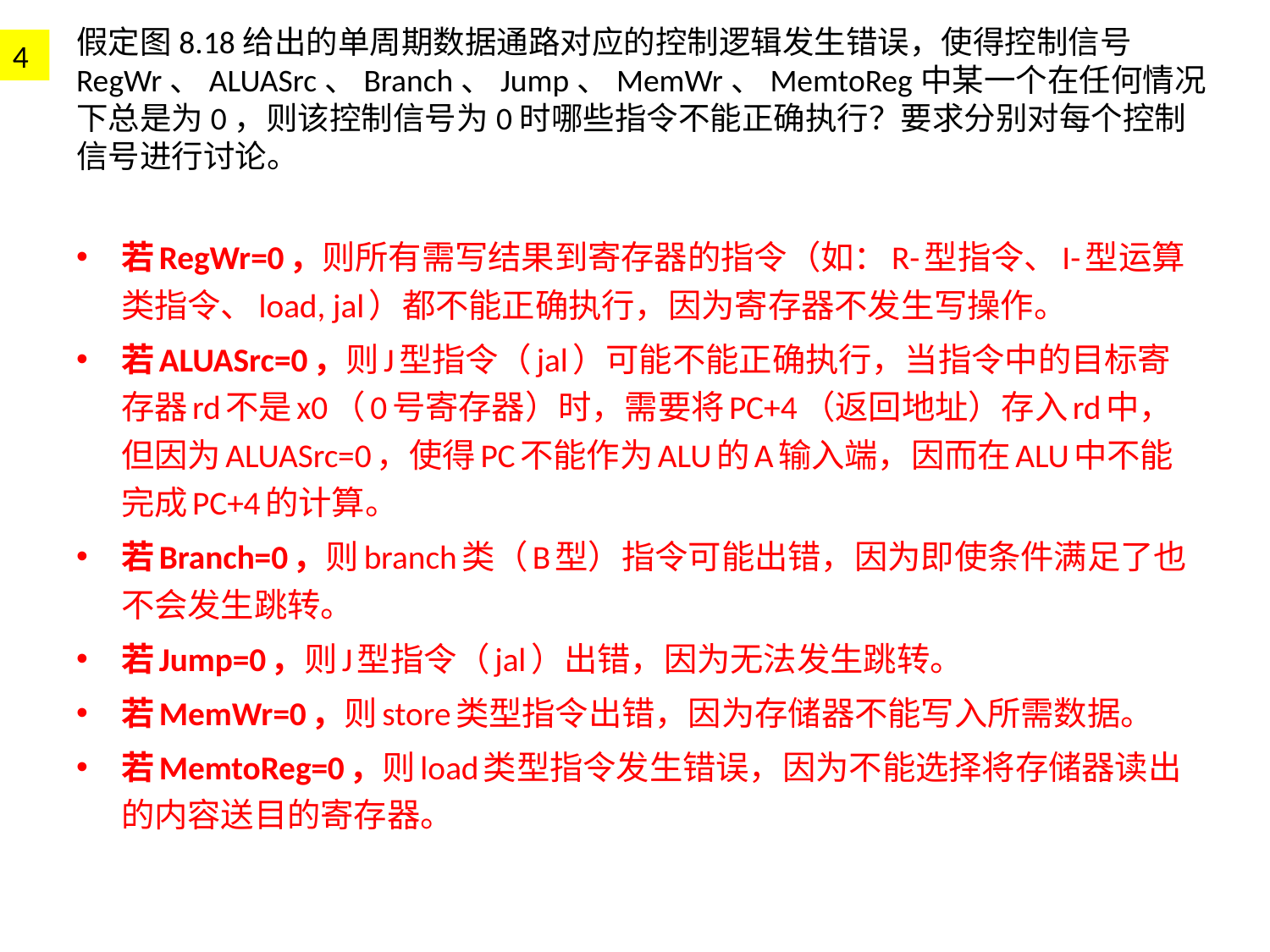

4
# 假定图8.18给出的单周期数据通路对应的控制逻辑发生错误，使得控制信号RegWr、ALUASrc、Branch、Jump、MemWr、MemtoReg中某一个在任何情况下总是为0，则该控制信号为0时哪些指令不能正确执行？要求分别对每个控制信号进行讨论。
若RegWr=0，则所有需写结果到寄存器的指令（如：R-型指令、I-型运算类指令、load, jal）都不能正确执行，因为寄存器不发生写操作。
若ALUASrc=0，则J型指令（jal）可能不能正确执行，当指令中的目标寄存器rd不是x0（0号寄存器）时，需要将PC+4（返回地址）存入rd中，但因为ALUASrc=0，使得PC不能作为ALU的A输入端，因而在ALU中不能完成PC+4的计算。
若Branch=0，则branch类（B型）指令可能出错，因为即使条件满足了也不会发生跳转。
若Jump=0，则J型指令（jal）出错，因为无法发生跳转。
若MemWr=0，则store类型指令出错，因为存储器不能写入所需数据。
若MemtoReg=0，则load类型指令发生错误，因为不能选择将存储器读出的内容送目的寄存器。